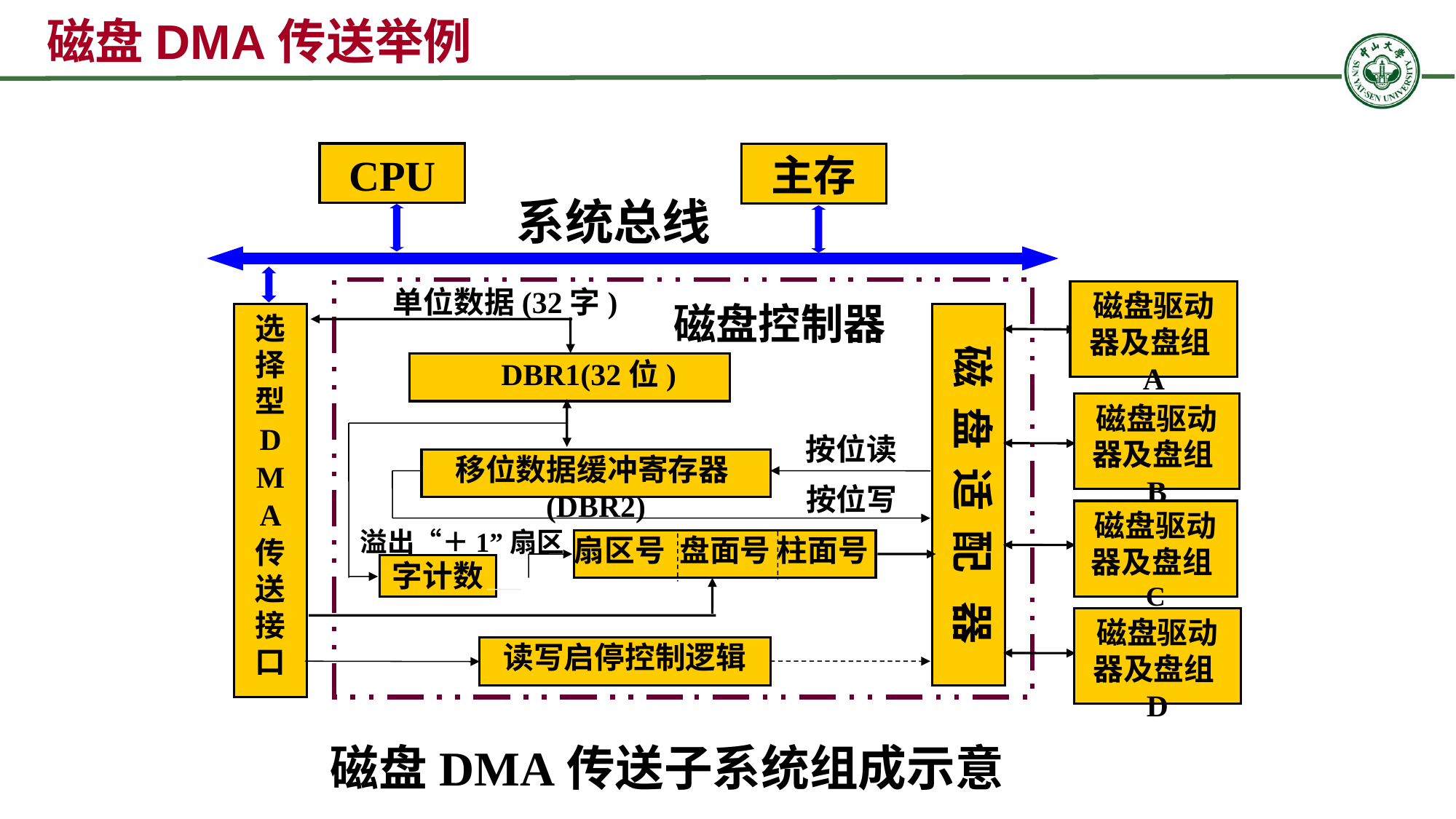

磁盘DMA传送举例

CPU
主存
系统总线

磁盘驱动器及盘组A
单位数据(32字)
磁盘控制器
选择型
D
M
A
传送接口
  磁  盘  适  配   器

     DBR1(32位)
磁盘驱动器及盘组B

按位读

移位数据缓冲寄存器(DBR2)

按位写
磁盘驱动器及盘组C

溢出“＋1”扇区
扇区号  盘面号 柱面号

字计数

磁盘驱动器及盘组D

读写启停控制逻辑

磁盘DMA传送子系统组成示意